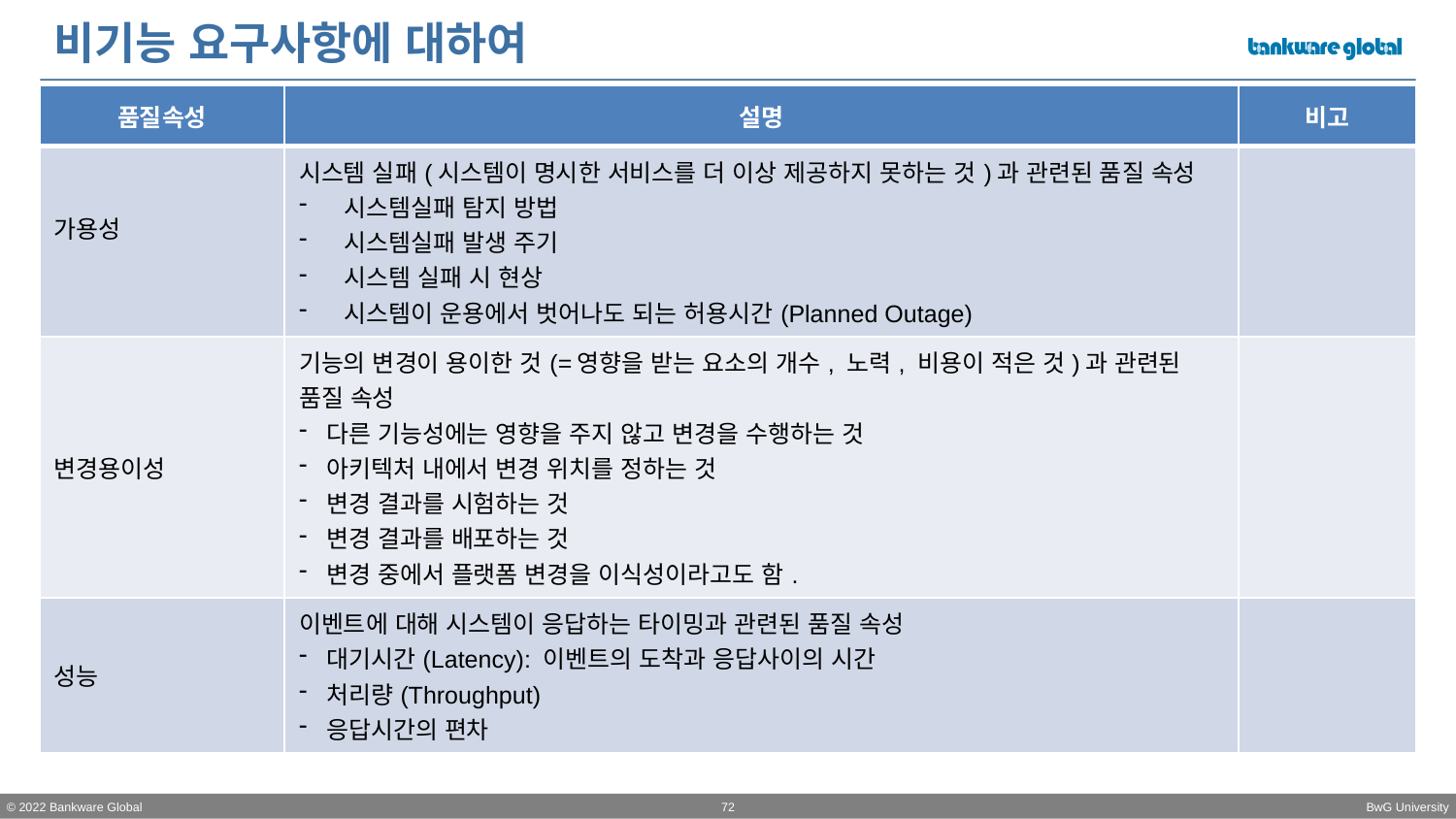

# 비기능 요구사항에 대하여
| 품질속성 | 설명 | 비고 |
| --- | --- | --- |
| 가용성 | 시스템 실패(시스템이 명시한 서비스를 더 이상 제공하지 못하는 것)과 관련된 품질 속성 시스템실패 탐지 방법 시스템실패 발생 주기 시스템 실패 시 현상 시스템이 운용에서 벗어나도 되는 허용시간(Planned Outage) |  |
| 변경용이성 | 기능의 변경이 용이한 것(=영향을 받는 요소의 개수, 노력, 비용이 적은 것)과 관련된 품질 속성 다른 기능성에는 영향을 주지 않고 변경을 수행하는 것 아키텍처 내에서 변경 위치를 정하는 것 변경 결과를 시험하는 것 변경 결과를 배포하는 것 변경 중에서 플랫폼 변경을 이식성이라고도 함. |  |
| 성능 | 이벤트에 대해 시스템이 응답하는 타이밍과 관련된 품질 속성 대기시간(Latency): 이벤트의 도착과 응답사이의 시간 처리량(Throughput) 응답시간의 편차 |  |
72